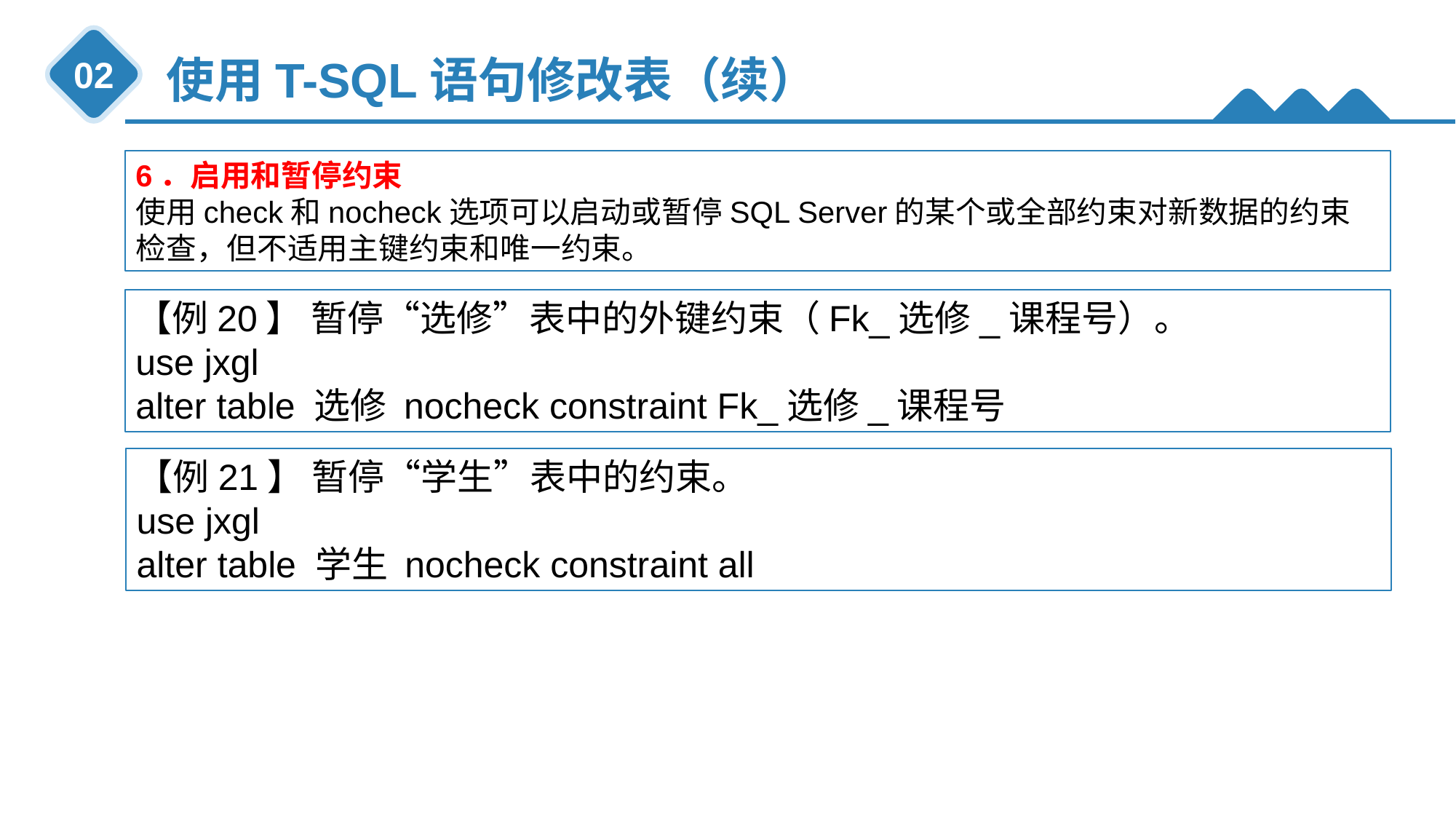

使用T-SQL语句修改表（续）
02
01

6．启用和暂停约束
使用check和nocheck选项可以启动或暂停SQL Server的某个或全部约束对新数据的约束检查，但不适用主键约束和唯一约束。
【例20】 暂停“选修”表中的外键约束（Fk_选修_课程号）。
use jxgl
alter table 选修 nocheck constraint Fk_选修_课程号
【例21】 暂停“学生”表中的约束。
use jxgl
alter table 学生 nocheck constraint all